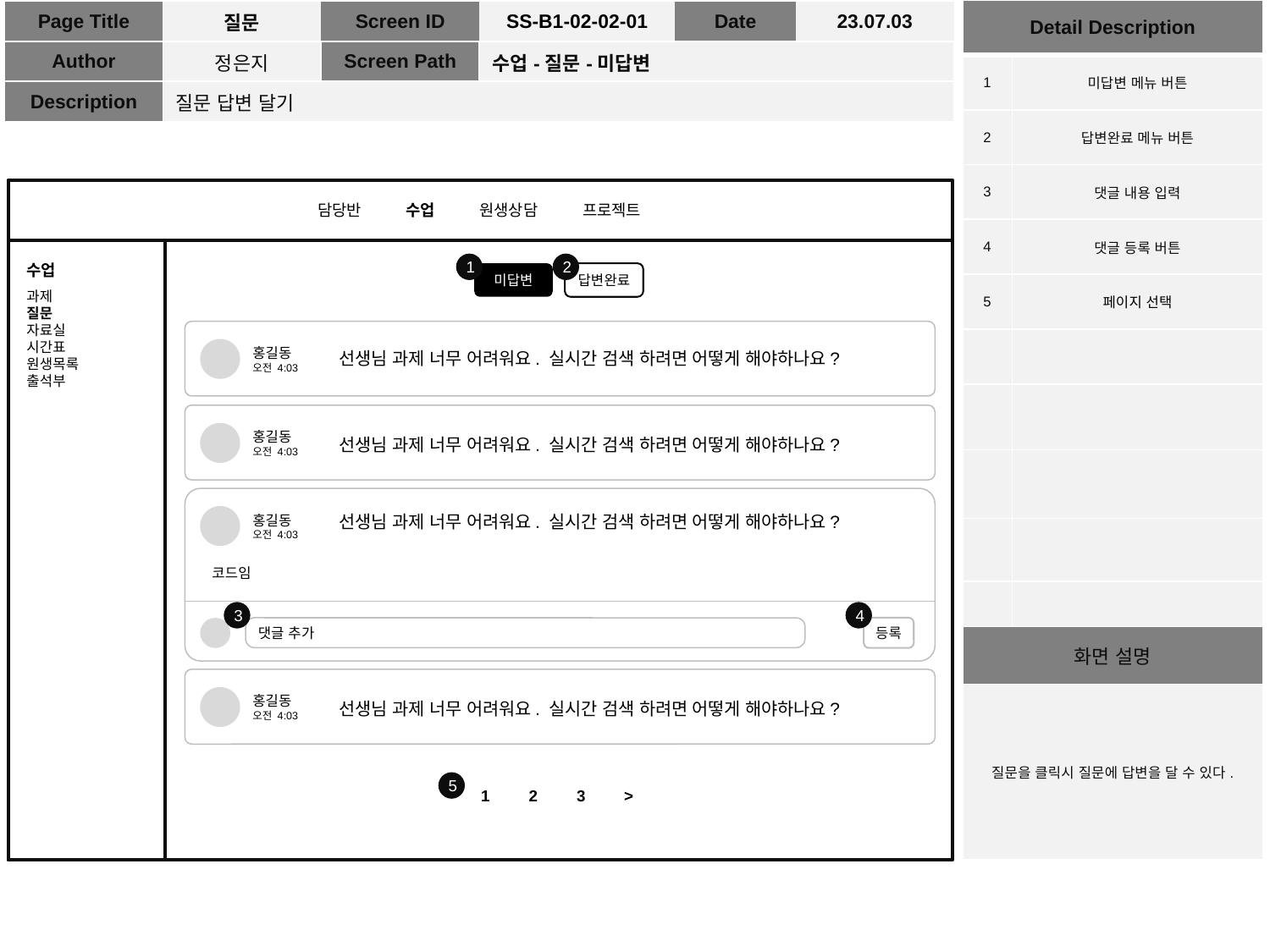

| Detail Description |  |
| --- | --- |
| 1 | 미답변 메뉴 버튼 |
| 2 | 답변완료 메뉴 버튼 |
| 3 | 댓글 내용 입력 |
| 4 | 댓글 등록 버튼 |
| 5 | 페이지 선택 |
|  |  |
|  |  |
|  |  |
|  |  |
|  |  |
| 화면 설명 |  |
| 질문을 클릭시 질문에 답변을 달 수 있다. |  |
| Page Title | 질문 | Screen ID | SS-B1-02-02-01 | Date | 23.07.03 |
| --- | --- | --- | --- | --- | --- |
| Author | 정은지 | Screen Path | 수업-질문-미답변 |  |  |
| Description | 질문 답변 달기 |  |  |  |  |

담당반          수업          원생상담          프로젝트

1
2
수업

과제
질문
자료실
시간표
원생목록
출석부

미답변
답변완료

홍길동
오전 4:03

선생님 과제 너무 어려워요. 실시간 검색 하려면 어떻게 해야하나요?

홍길동
오전 4:03

선생님 과제 너무 어려워요. 실시간 검색 하려면 어떻게 해야하나요?

선생님 과제 너무 어려워요. 실시간 검색 하려면 어떻게 해야하나요?
홍길동
오전 4:03

코드임
3
4
등록

댓글 추가

홍길동
오전 4:03

선생님 과제 너무 어려워요. 실시간 검색 하려면 어떻게 해야하나요?
| 1 | 2 | 3 | > |
| --- | --- | --- | --- |
5